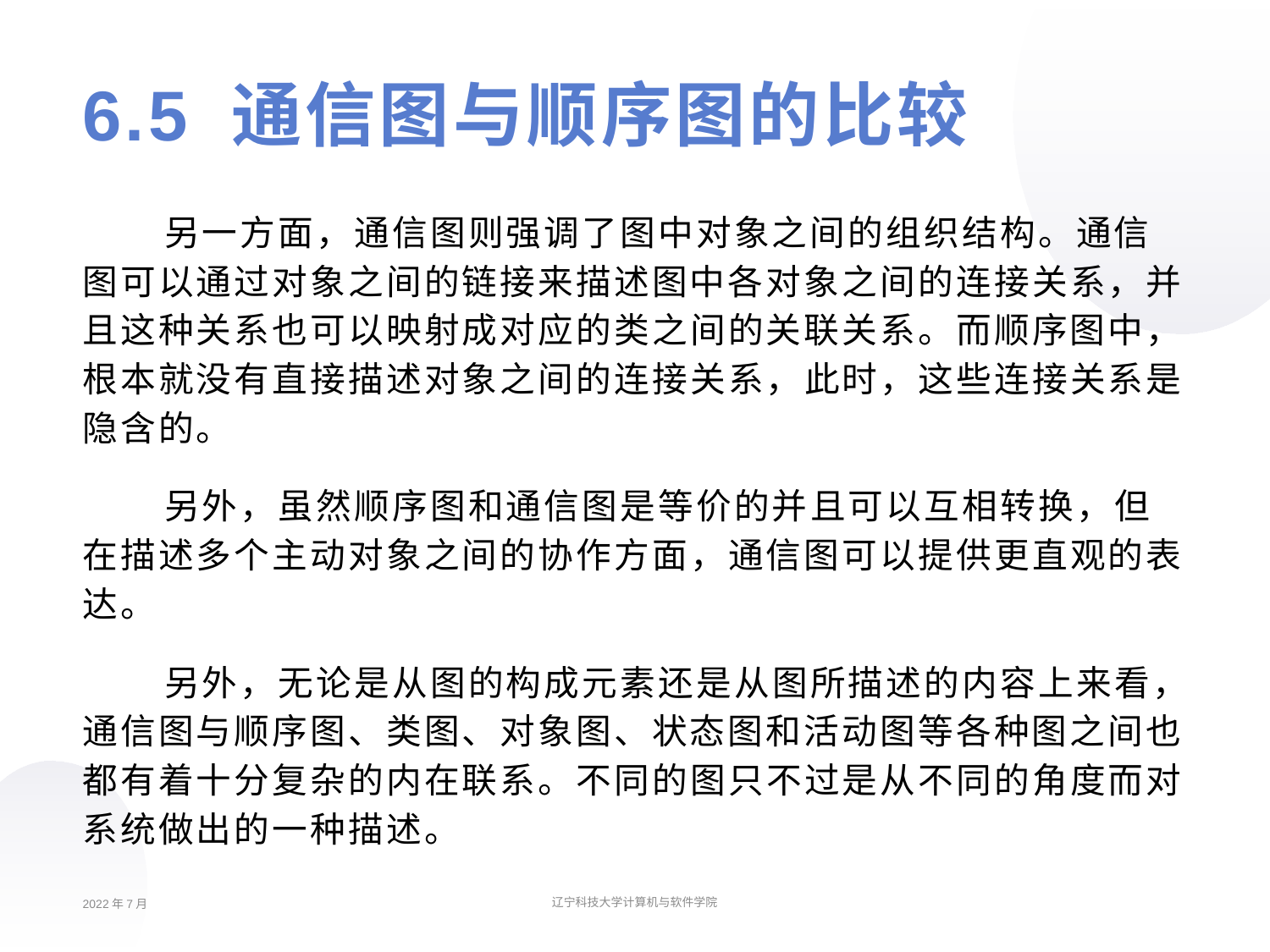

# 6.5 通信图与顺序图的比较
另一方面，通信图则强调了图中对象之间的组织结构。通信图可以通过对象之间的链接来描述图中各对象之间的连接关系，并且这种关系也可以映射成对应的类之间的关联关系。而顺序图中，根本就没有直接描述对象之间的连接关系，此时，这些连接关系是隐含的。
另外，虽然顺序图和通信图是等价的并且可以互相转换，但在描述多个主动对象之间的协作方面，通信图可以提供更直观的表达。
另外，无论是从图的构成元素还是从图所描述的内容上来看，通信图与顺序图、类图、对象图、状态图和活动图等各种图之间也都有着十分复杂的内在联系。不同的图只不过是从不同的角度而对系统做出的一种描述。

2022年7月
49
辽宁科技大学计算机与软件学院